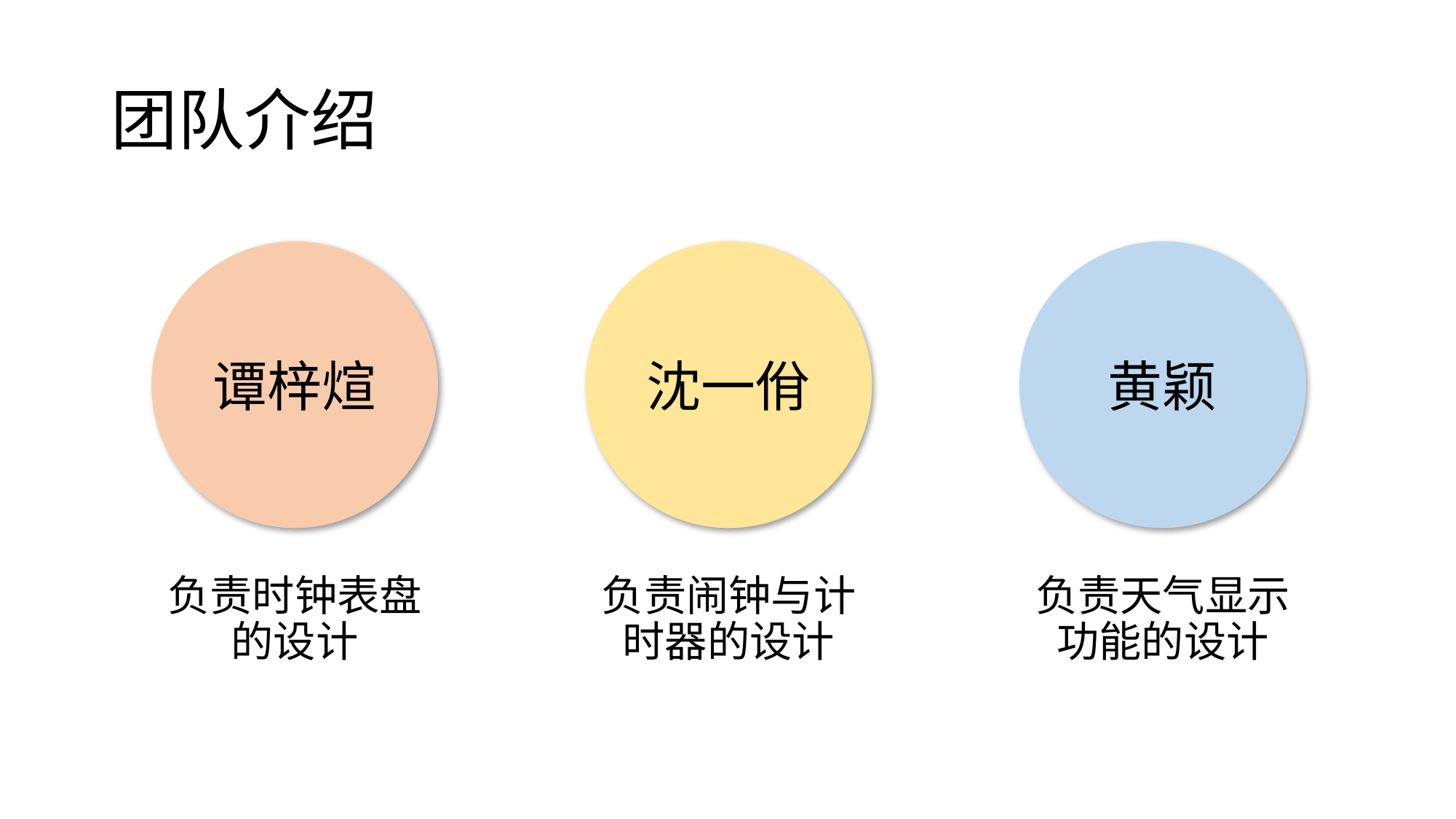

# 团队介绍
谭梓煊
沈一佾
黄颖
负责时钟表盘的设计
负责闹钟与计时器的设计
负责天气显示功能的设计